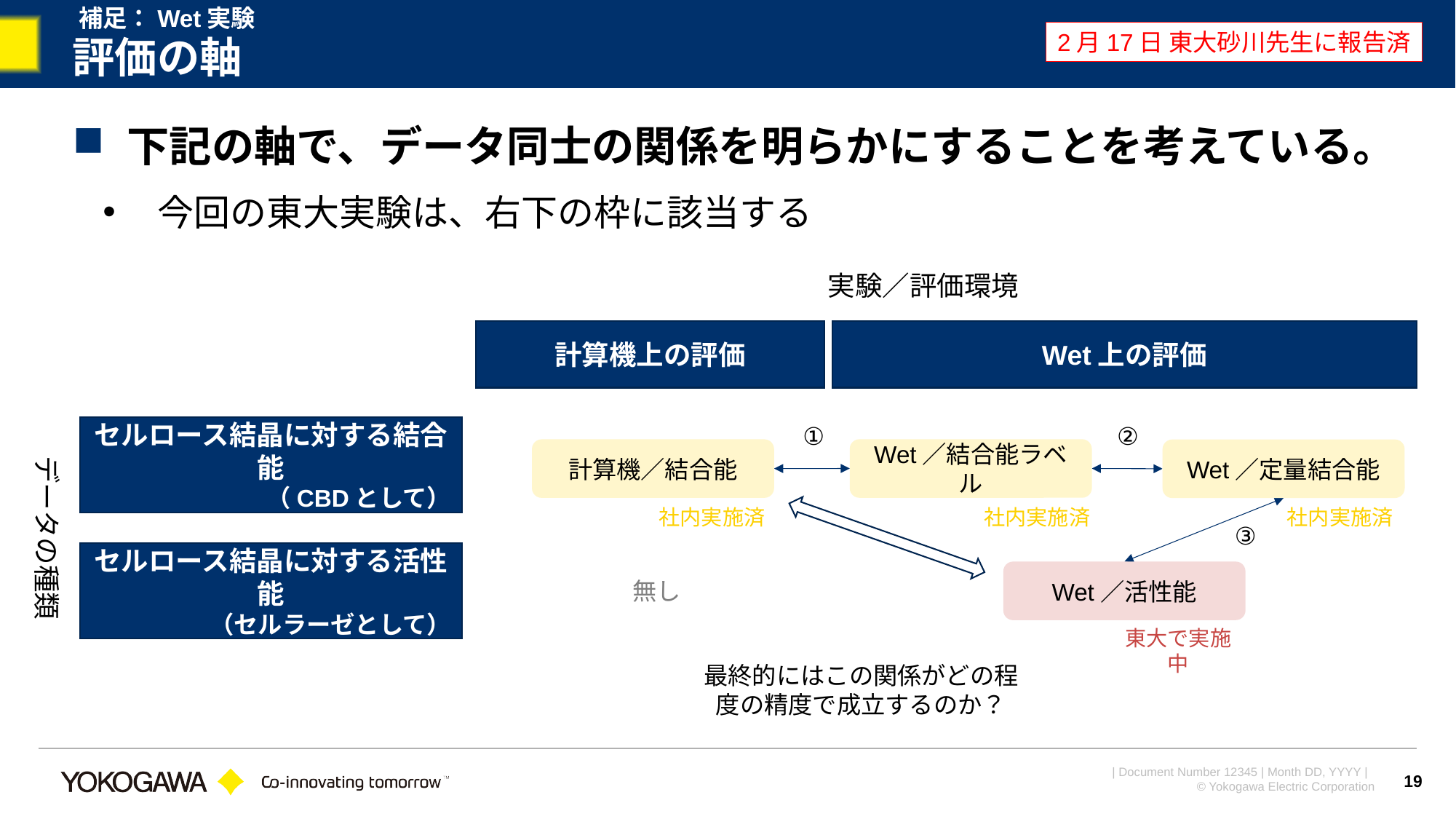

補足：Wet実験
2月17日 東大砂川先生に報告済
評価の軸
下記の軸で、データ同士の関係を明らかにすることを考えている。
今回の東大実験は、右下の枠に該当する
実験／評価環境
計算機上の評価
Wet上の評価
①
②
セルロース結晶に対する結合能
（CBDとして）

Wet／結合能ラベル
計算機／結合能
Wet／定量結合能
データの種類
社内実施済
社内実施済
社内実施済
③
セルロース結晶に対する活性能
（セルラーゼとして）
Wet／活性能
無し
東大で実施中
最終的にはこの関係がどの程度の精度で成立するのか？
19